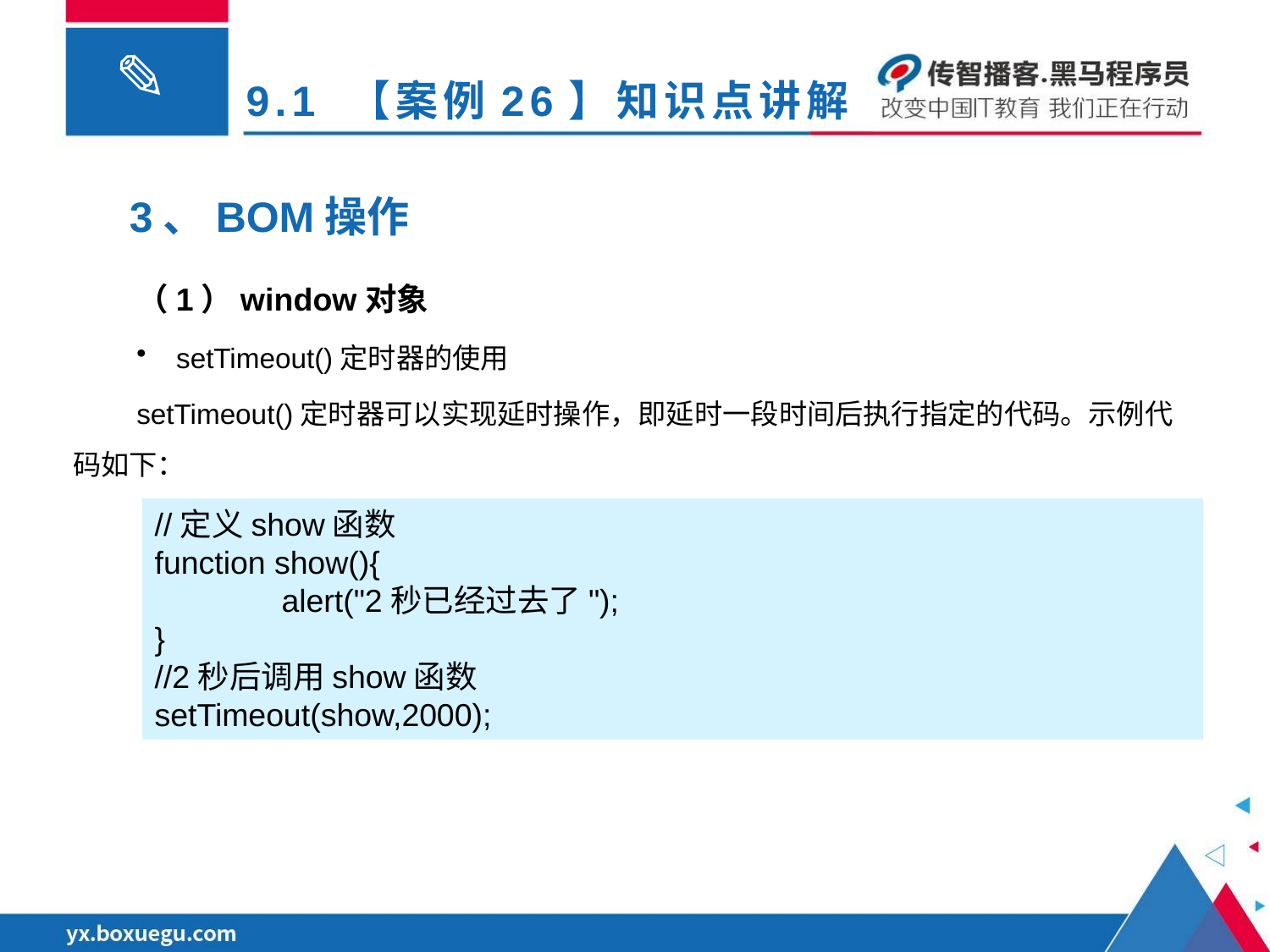

# 9.1 【案例26】知识点讲解
3、BOM操作
（1）window对象
setTimeout()定时器的使用
setTimeout()定时器可以实现延时操作，即延时一段时间后执行指定的代码。示例代码如下：
//定义show函数
function show(){
	alert("2秒已经过去了");
}
//2秒后调用show函数
setTimeout(show,2000);